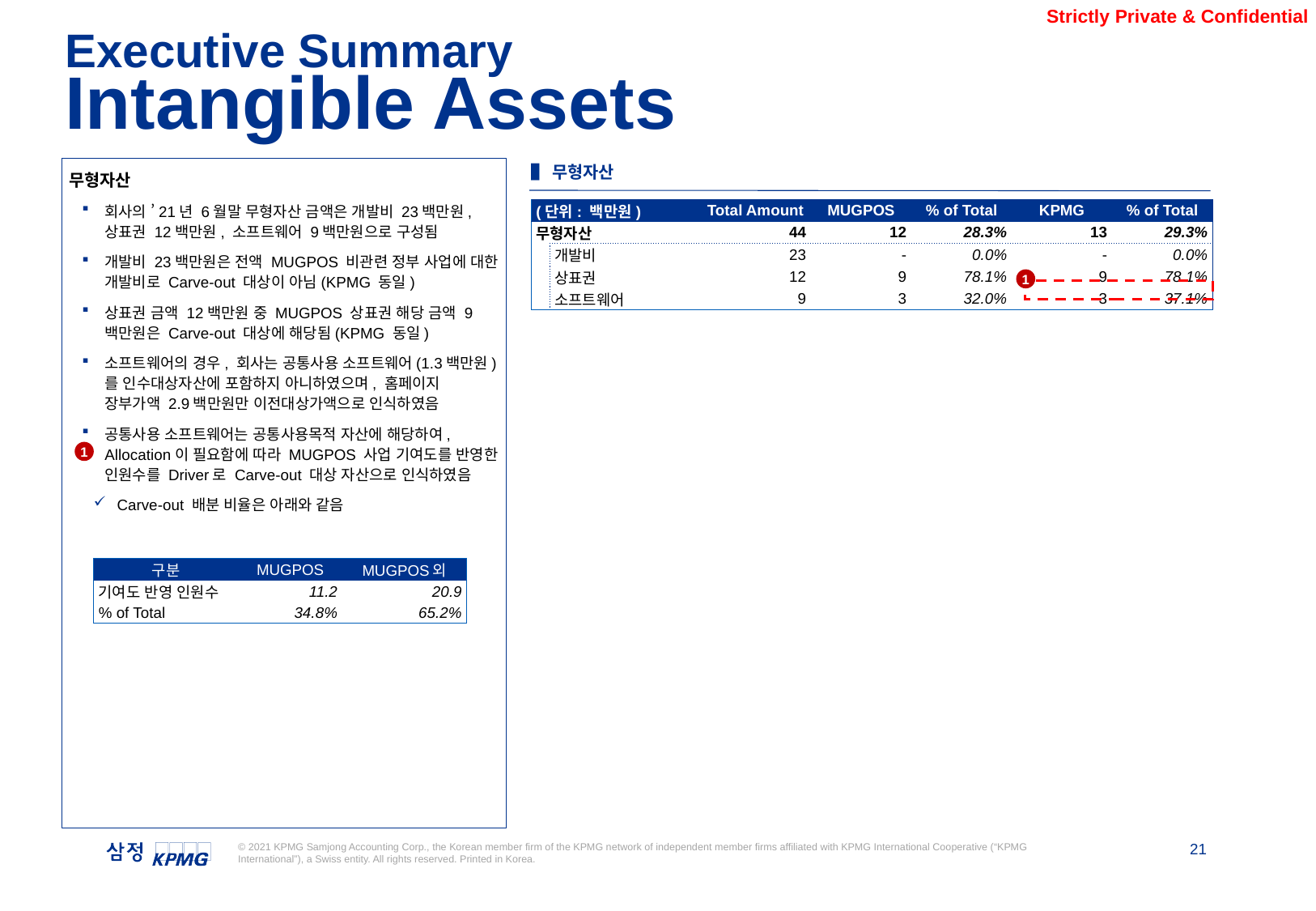

Executive Summary
Intangible Assets
▌무형자산

무형자산
회사의 ’21년 6월말 무형자산 금액은 개발비 23백만원, 상표권 12백만원, 소프트웨어 9백만원으로 구성됨
개발비 23백만원은 전액 MUGPOS 비관련 정부 사업에 대한 개발비로 Carve-out 대상이 아님(KPMG 동일)
상표권 금액 12백만원 중 MUGPOS 상표권 해당 금액 9백만원은 Carve-out 대상에 해당됨(KPMG 동일)
소프트웨어의 경우, 회사는 공통사용 소프트웨어(1.3백만원)를 인수대상자산에 포함하지 아니하였으며, 홈페이지 장부가액 2.9백만원만 이전대상가액으로 인식하였음
공통사용 소프트웨어는 공통사용목적 자산에 해당하여, Allocation이 필요함에 따라 MUGPOS 사업 기여도를 반영한 인원수를 Driver로 Carve-out 대상 자산으로 인식하였음
Carve-out 배분 비율은 아래와 같음
| (단위: 백만원) |  | Total Amount | MUGPOS | % of Total | KPMG | % of Total |
| --- | --- | --- | --- | --- | --- | --- |
| 무형자산 |  | 44 | 12 | 28.3% | 13 | 29.3% |
|  | 개발비 | 23 | - | 0.0% | - | 0.0% |
|  | 상표권 | 12 | 9 | 78.1% | 9 | 78.1% |
|  | 소프트웨어 | 9 | 3 | 32.0% | 3 | 37.1% |
1

1
| 구분 | MUGPOS | MUGPOS외 |
| --- | --- | --- |
| 기여도 반영 인원수 | 11.2 | 20.9 |
| % of Total | 34.8% | 65.2% |